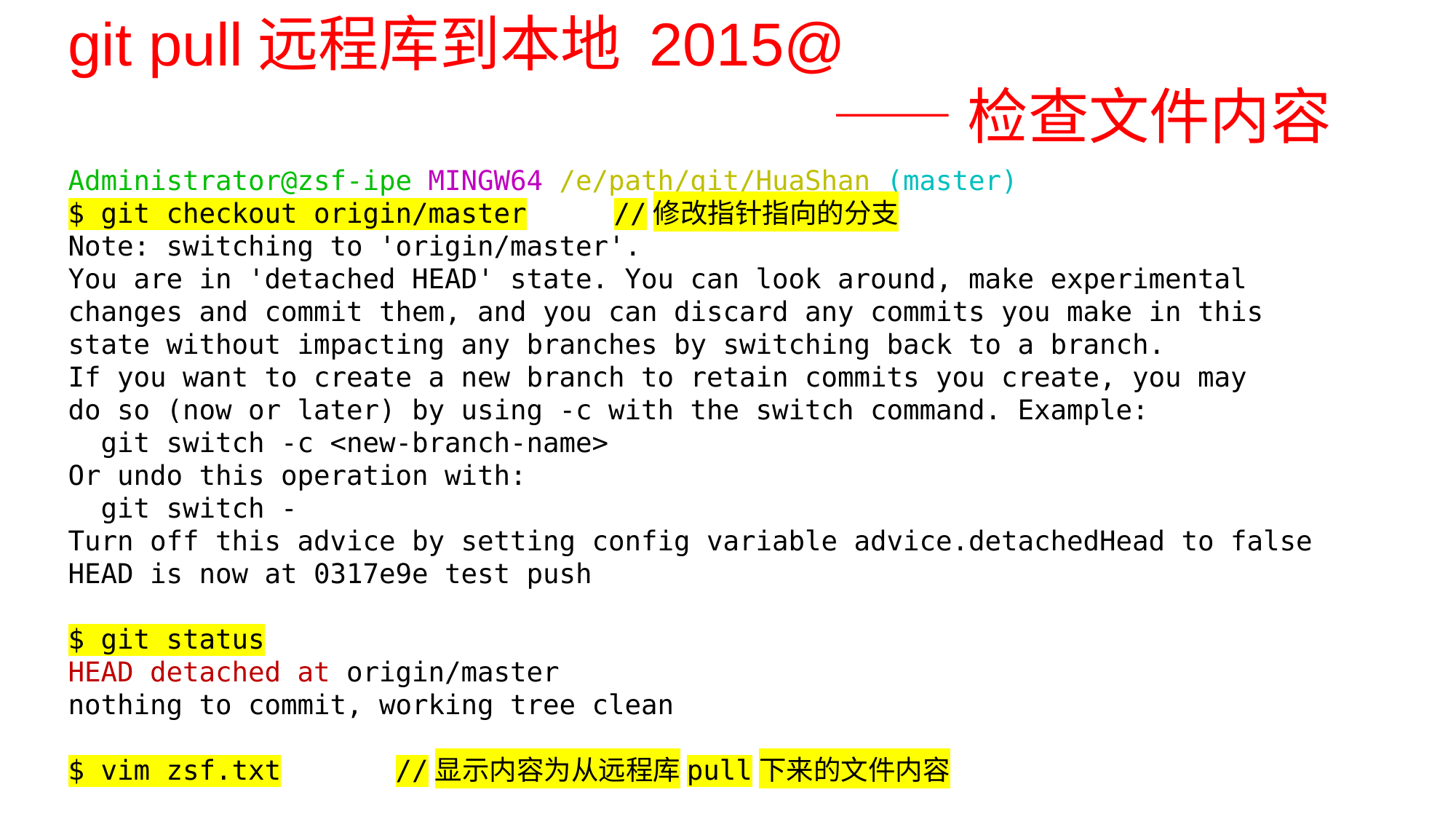

git pull远程库到本地 2015@
							——检查文件内容
Administrator@zsf-ipe MINGW64 /e/path/git/HuaShan (master)
$ git checkout origin/master	//修改指针指向的分支
Note: switching to 'origin/master'.
You are in 'detached HEAD' state. You can look around, make experimental
changes and commit them, and you can discard any commits you make in this
state without impacting any branches by switching back to a branch.
If you want to create a new branch to retain commits you create, you may
do so (now or later) by using -c with the switch command. Example:
  git switch -c <new-branch-name>
Or undo this operation with:
  git switch -
Turn off this advice by setting config variable advice.detachedHead to false
HEAD is now at 0317e9e test push

$ git status
HEAD detached at origin/master
nothing to commit, working tree clean

$ vim zsf.txt		//显示内容为从远程库pull下来的文件内容